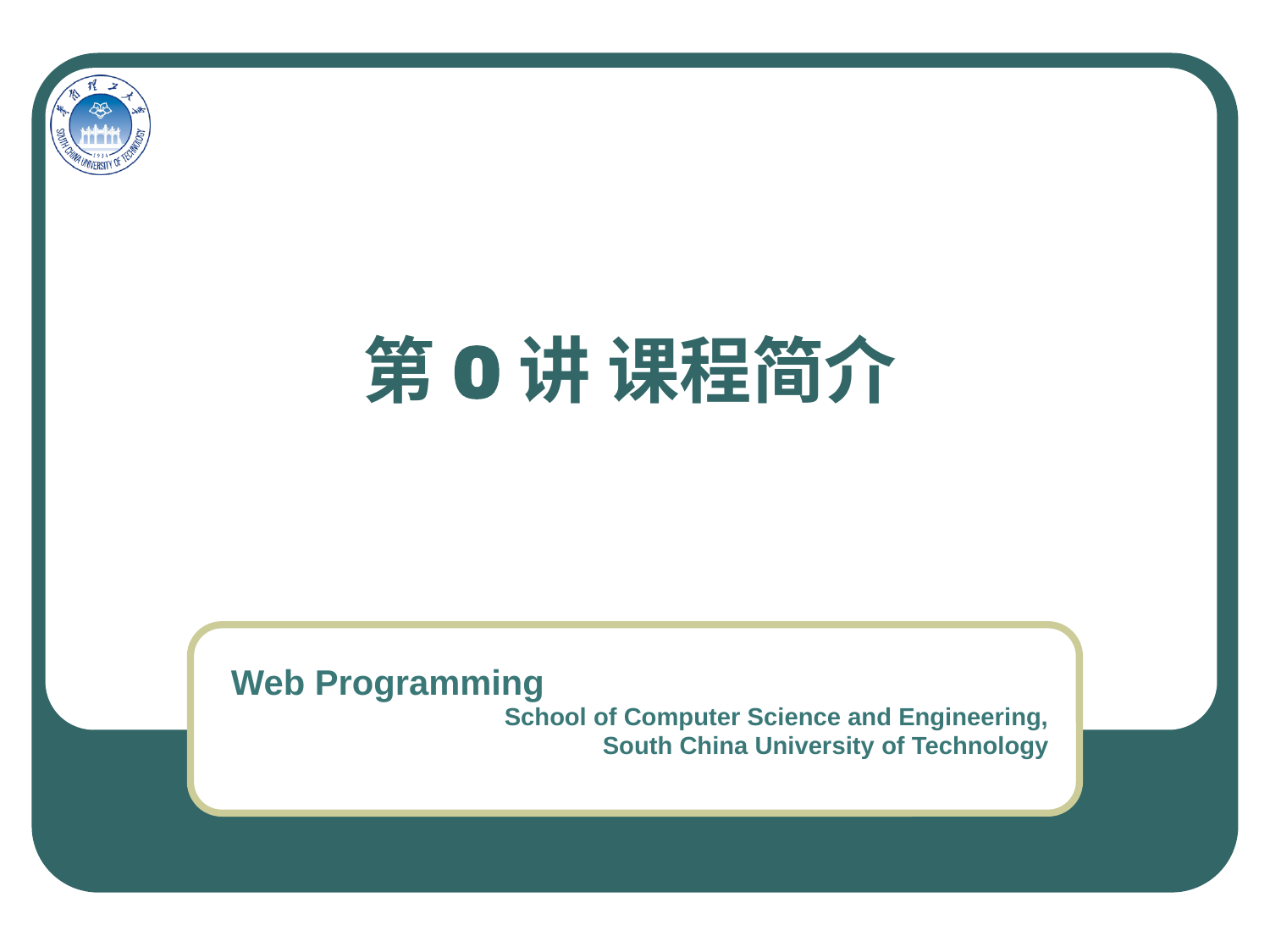

# 第0讲 课程简介
Web Programming
School of Computer Science and Engineering,
South China University of Technology